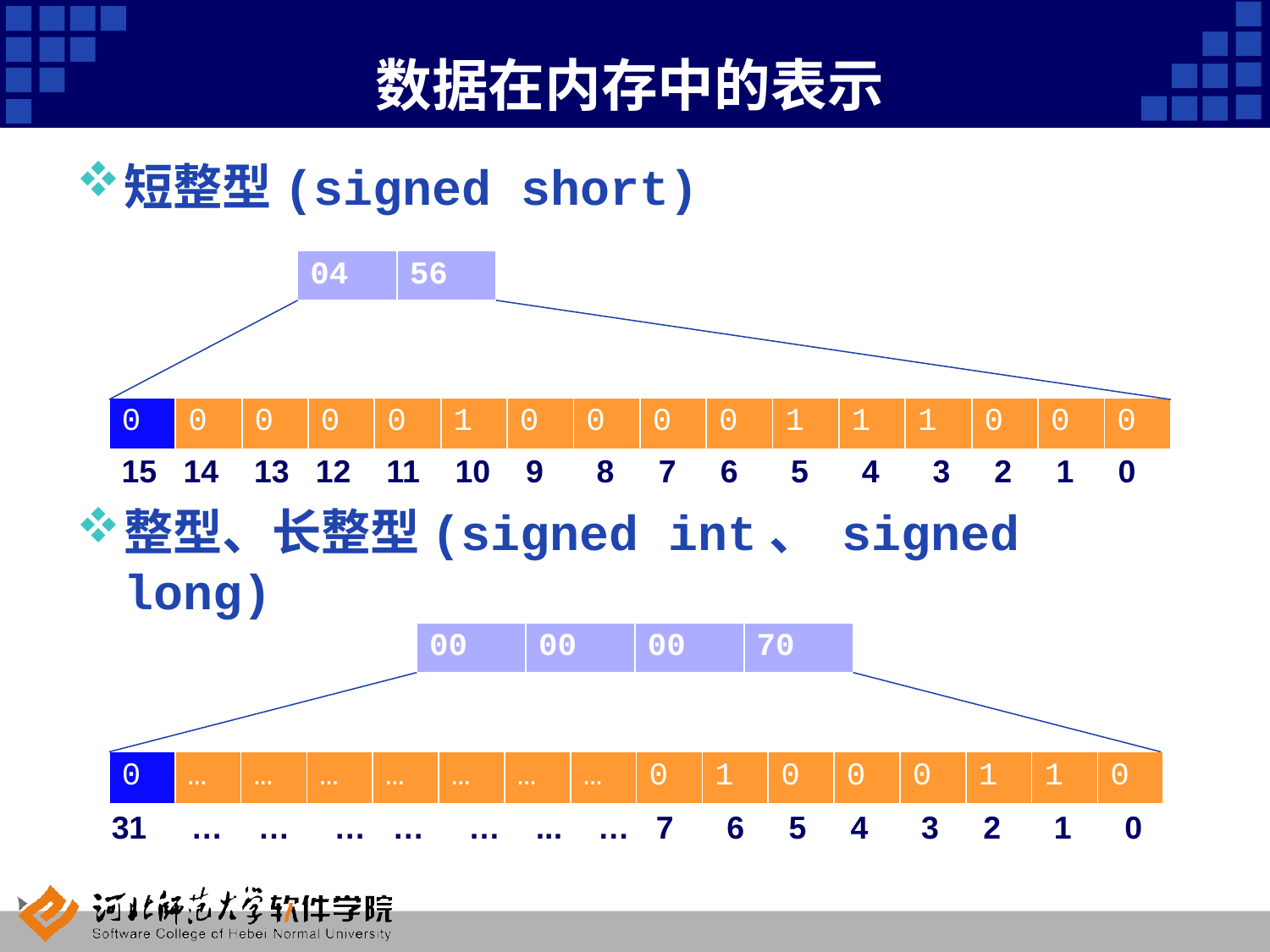

# 数据在内存中的表示
短整型(signed short)

整型、长整型(signed int、 signed long)

| 04 | 56 |
| --- | --- |
| 0 | 0 | 0 | 0 | 0 | 1 | 0 | 0 | 0 | 0 | 1 | 1 | 1 | 0 | 0 | 0 |
| --- | --- | --- | --- | --- | --- | --- | --- | --- | --- | --- | --- | --- | --- | --- | --- |
15   14    13   12    11    10    9      8     7     6      5      4      3     2     1     0
| 00 | 00 | 00 | 70 |
| --- | --- | --- | --- |
| 0 | … | … | … | … | … | … | … | 0 | 1 | 0 | 0 | 0 | 1 | 1 | 0 |
| --- | --- | --- | --- | --- | --- | --- | --- | --- | --- | --- | --- | --- | --- | --- | --- |
31     …    …     …   …     …    ...    …   7      6     5     4      3     2      1      0